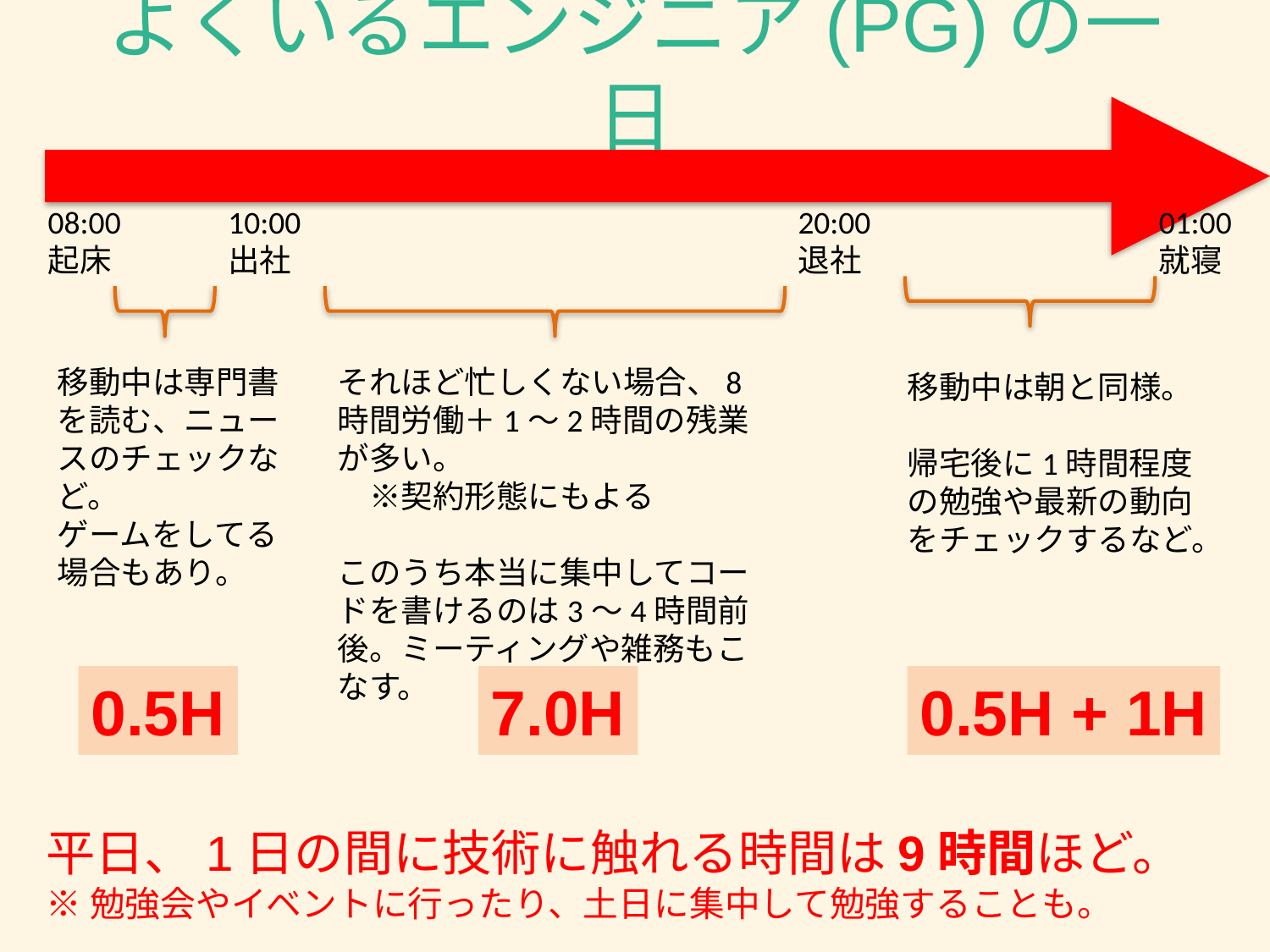

# よくいるエンジニア(PG)の一日

08:00
起床
20:00
退社
01:00
就寝
10:00
出社

移動中は専門書を読む、ニュースのチェックなど。
ゲームをしてる場合もあり。
それほど忙しくない場合、8時間労働＋1〜2時間の残業が多い。
　※契約形態にもよる

このうち本当に集中してコードを書けるのは3〜4時間前後。ミーティングや雑務もこなす。
移動中は朝と同様。

帰宅後に1時間程度の勉強や最新の動向をチェックするなど。
0.5H
7.0H
0.5H + 1H
平日、1日の間に技術に触れる時間は9時間ほど。
※勉強会やイベントに行ったり、土日に集中して勉強することも。